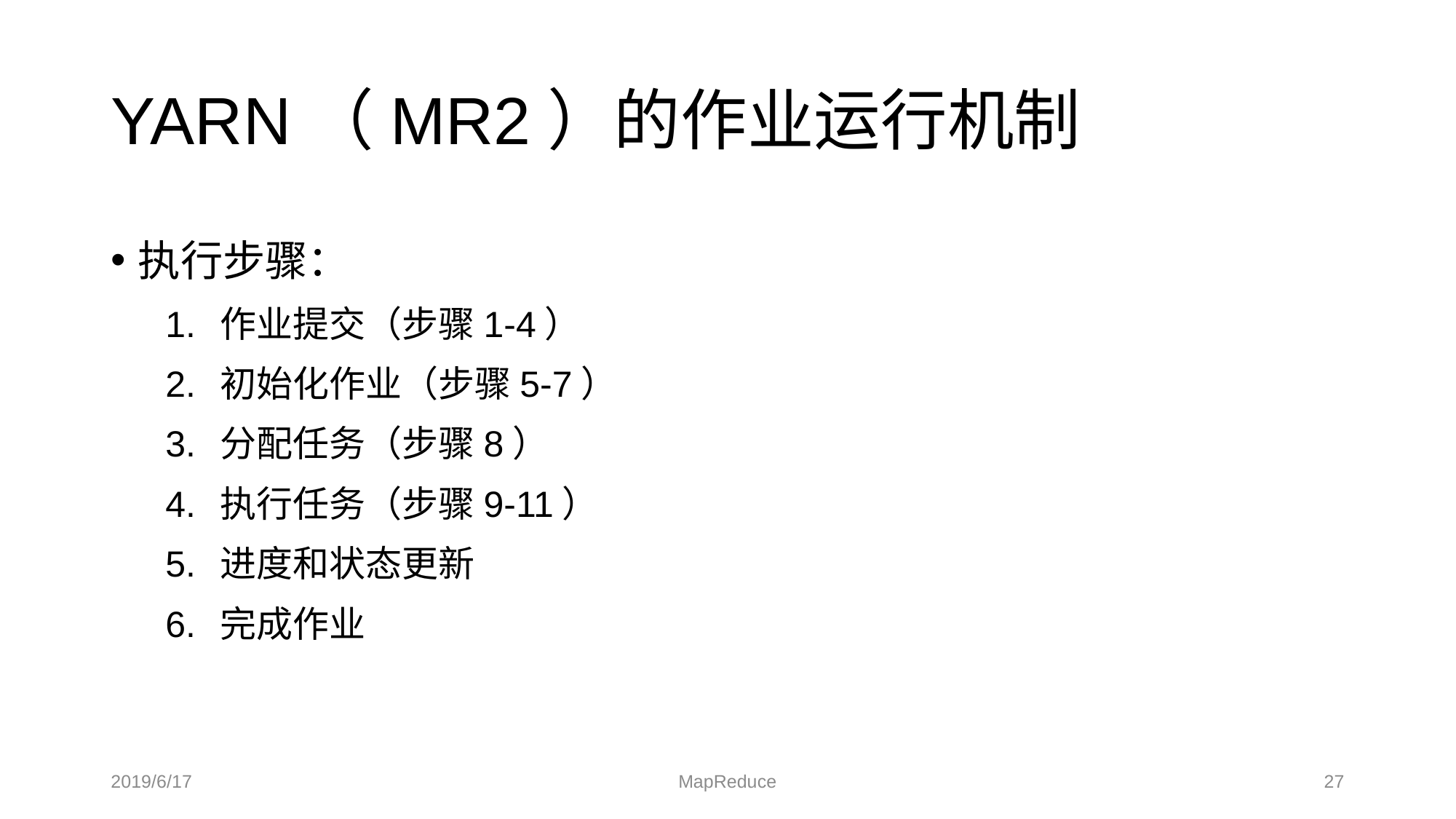

# YARN（MR2）的作业运行机制
执行步骤：
作业提交（步骤1-4）
初始化作业（步骤5-7）
分配任务（步骤8）
执行任务（步骤9-11）
进度和状态更新
完成作业
2019/6/17
MapReduce
27